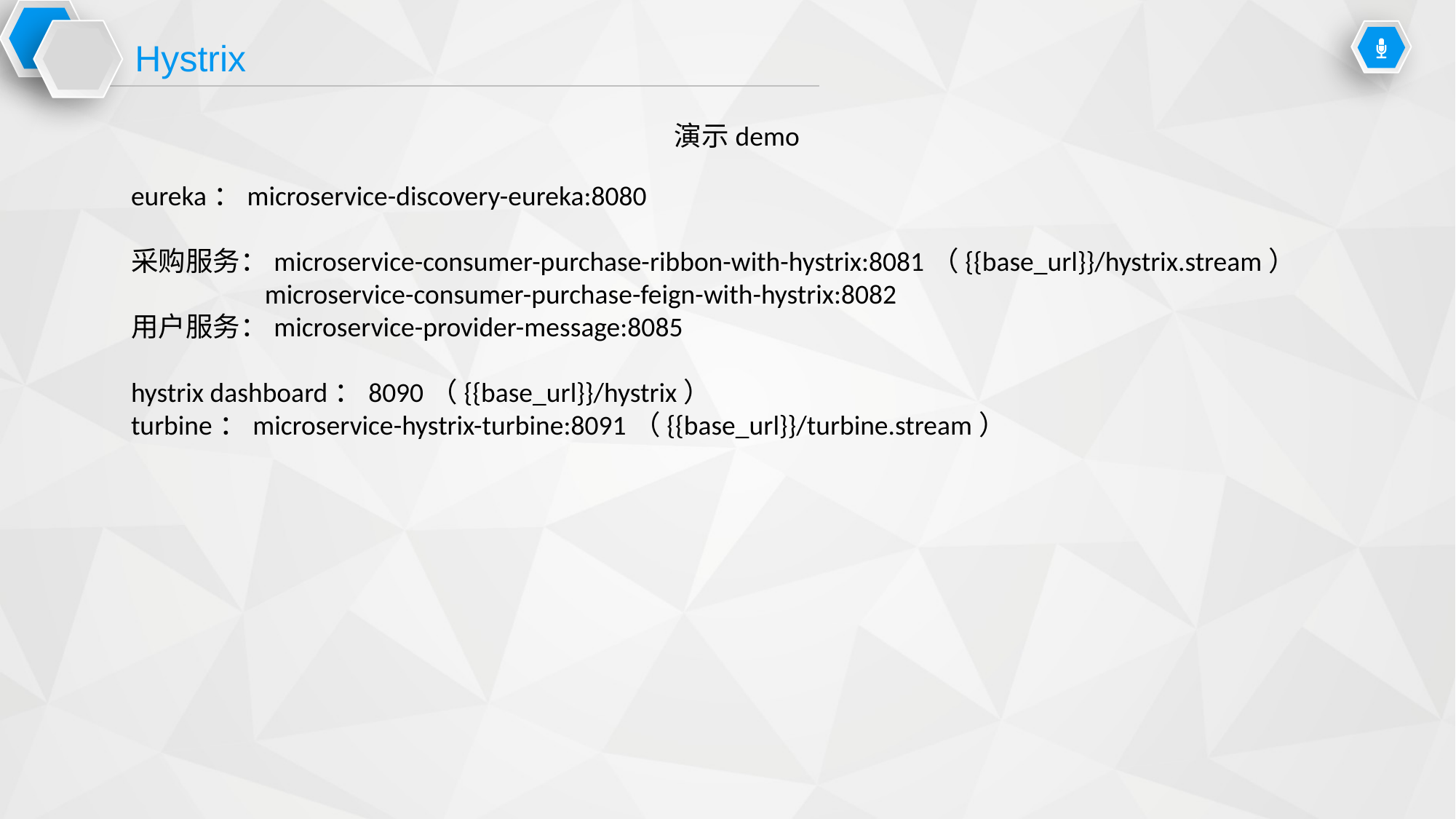

Hystrix
演示demo
eureka：microservice-discovery-eureka:8080

采购服务：microservice-consumer-purchase-ribbon-with-hystrix:8081（{{base_url}}/hystrix.stream）
	    microservice-consumer-purchase-feign-with-hystrix:8082
用户服务：microservice-provider-message:8085

hystrix dashboard：8090（{{base_url}}/hystrix）
turbine：microservice-hystrix-turbine:8091（{{base_url}}/turbine.stream）